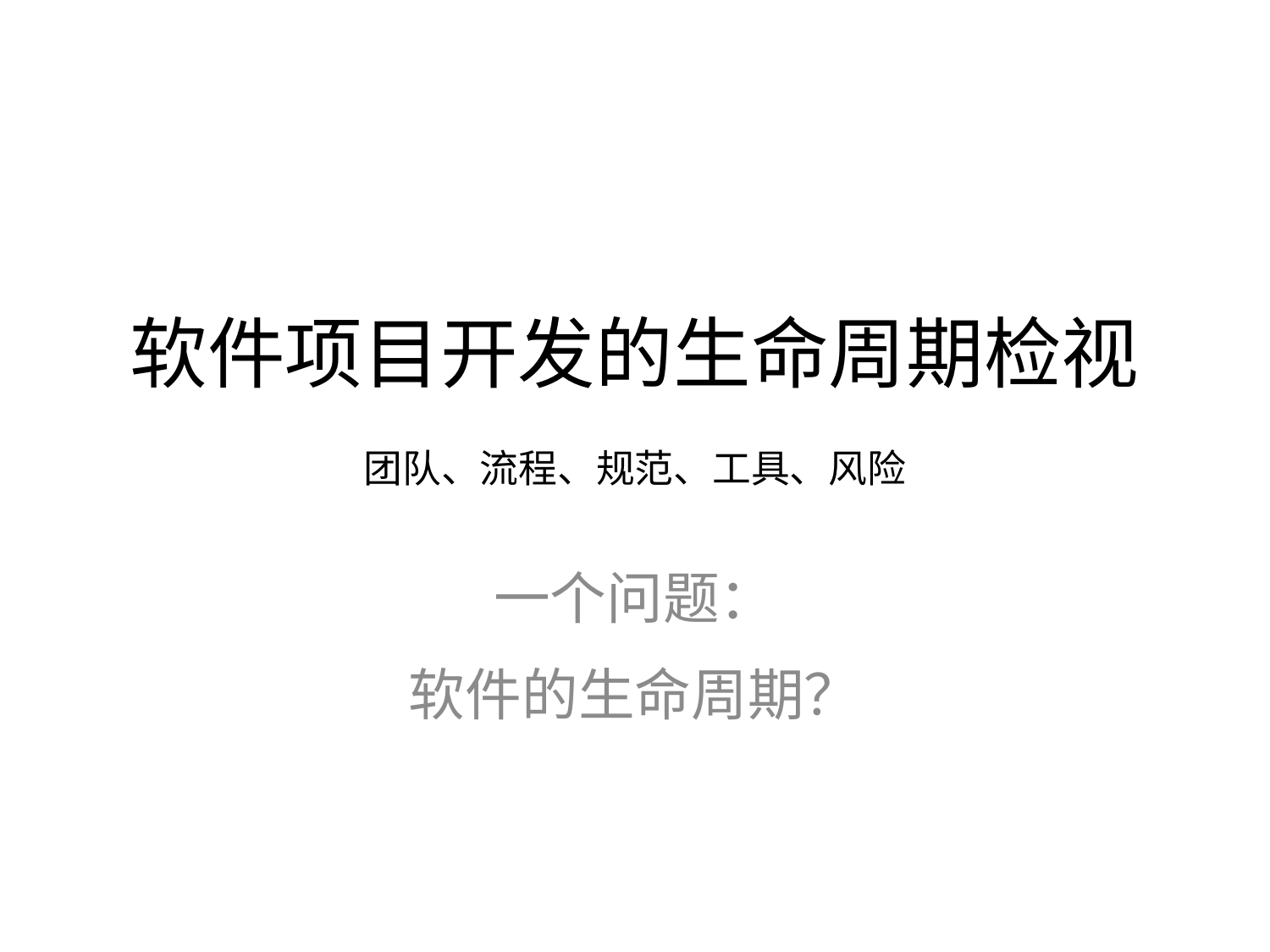

# 软件项目开发的生命周期检视 团队、流程、规范、工具、风险
一个问题：
软件的生命周期？